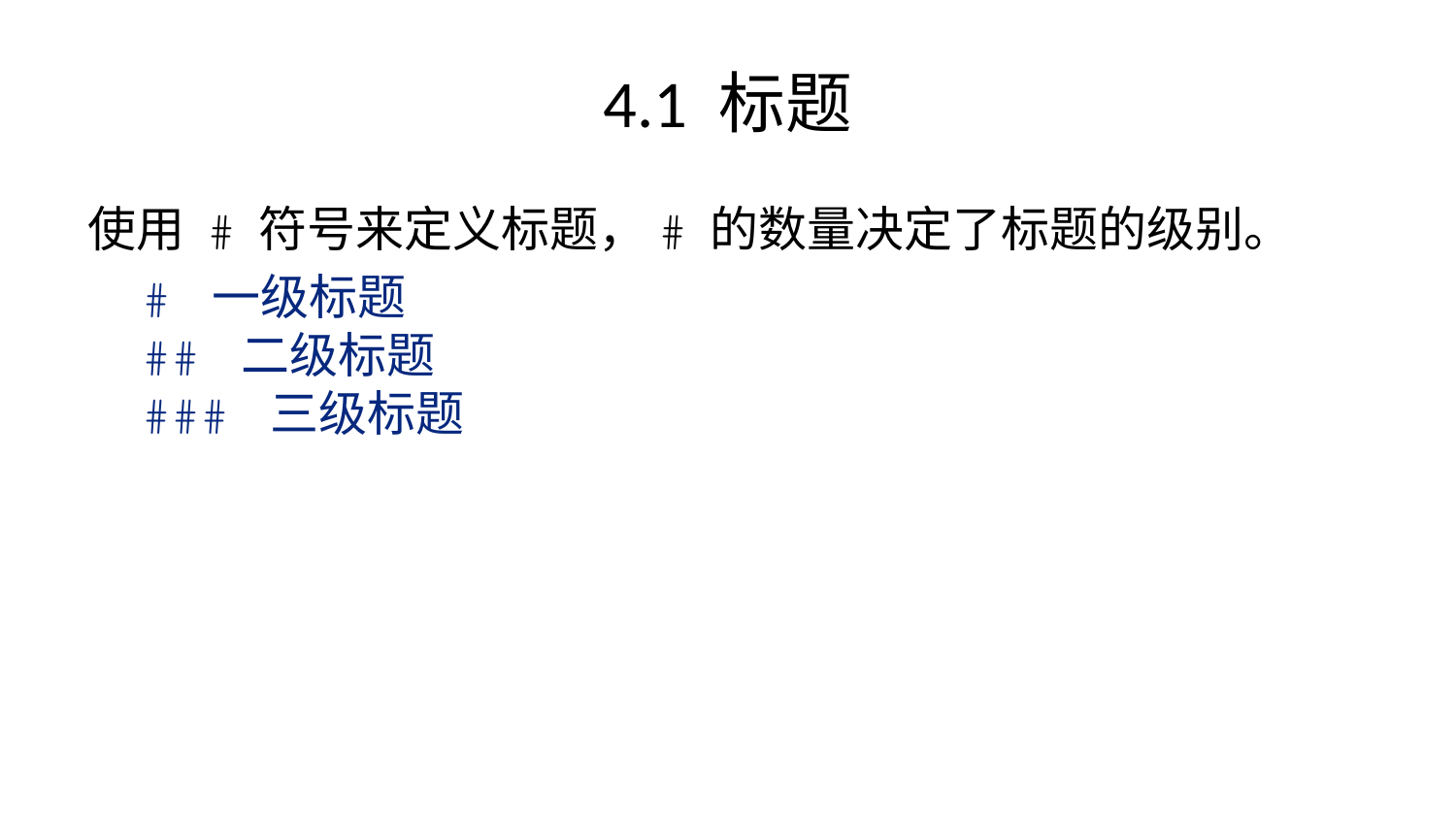

# 4.1 标题
使用 # 符号来定义标题，# 的数量决定了标题的级别。
# 一级标题 ## 二级标题 ### 三级标题